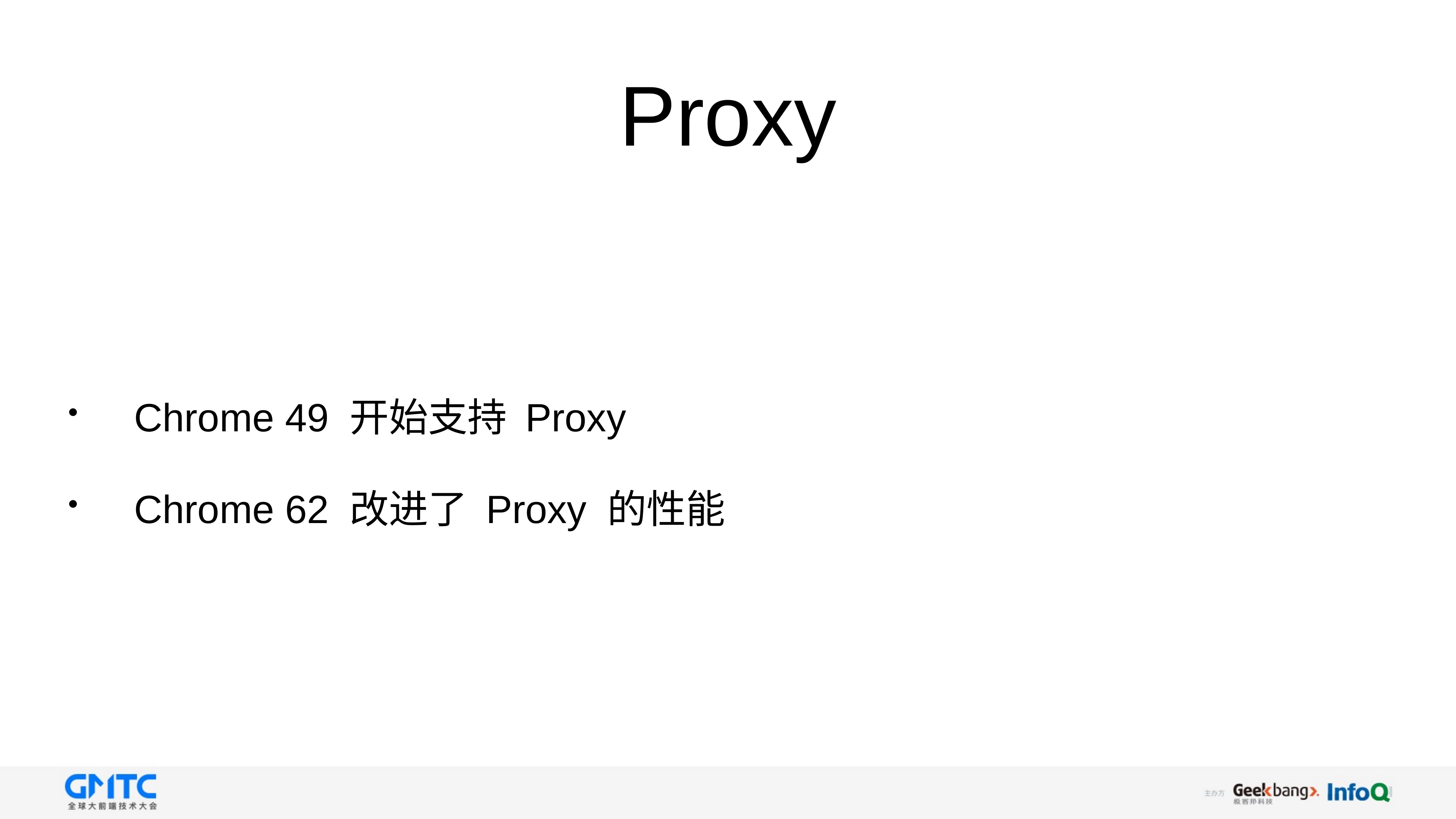

# Proxy
Chrome 49 开始支持 Proxy
Chrome 62 改进了 Proxy 的性能